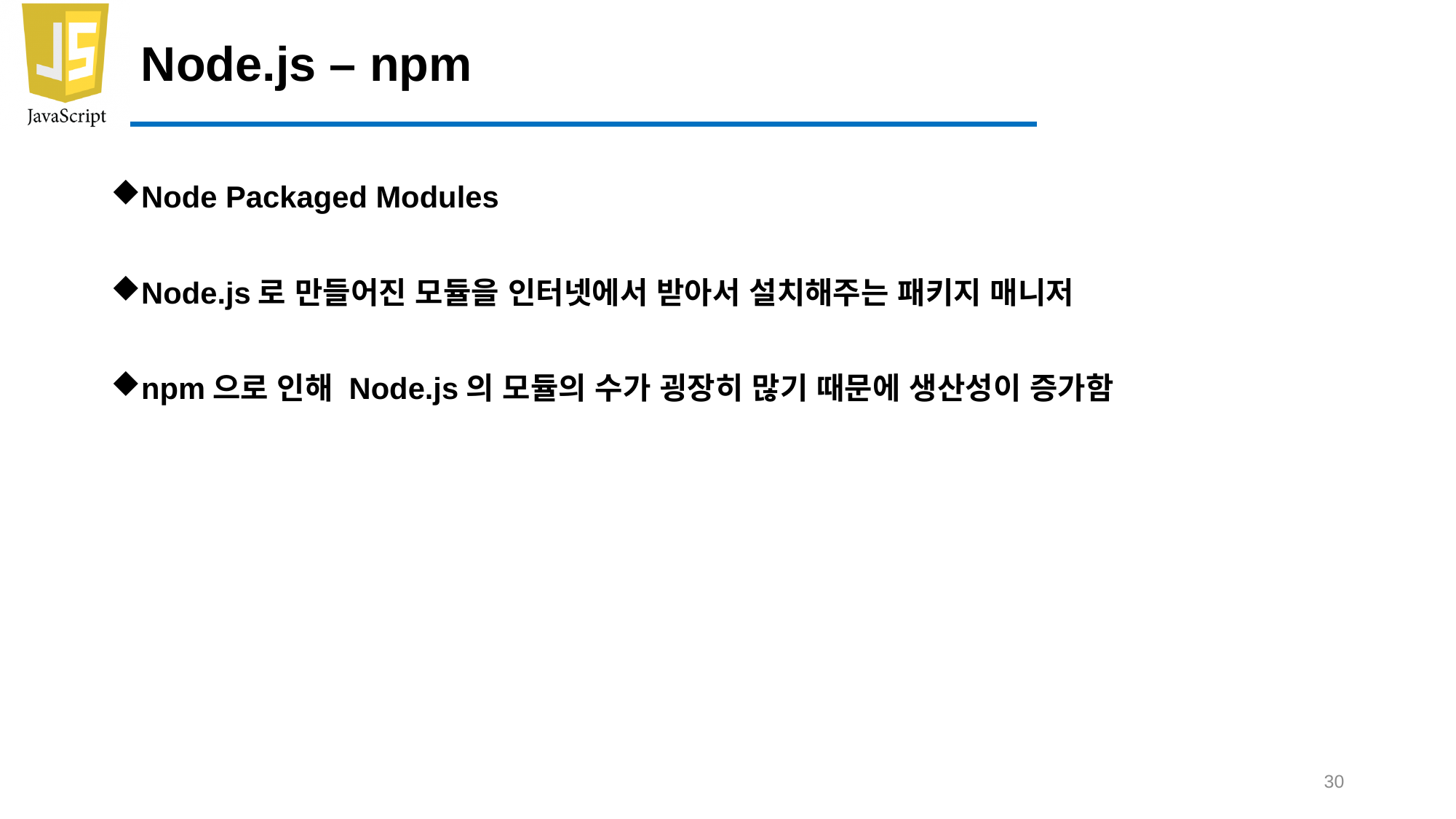

# Node.js – npm
Node Packaged Modules

Node.js로 만들어진 모듈을 인터넷에서 받아서 설치해주는 패키지 매니저

npm으로 인해 Node.js의 모듈의 수가 굉장히 많기 때문에 생산성이 증가함
30